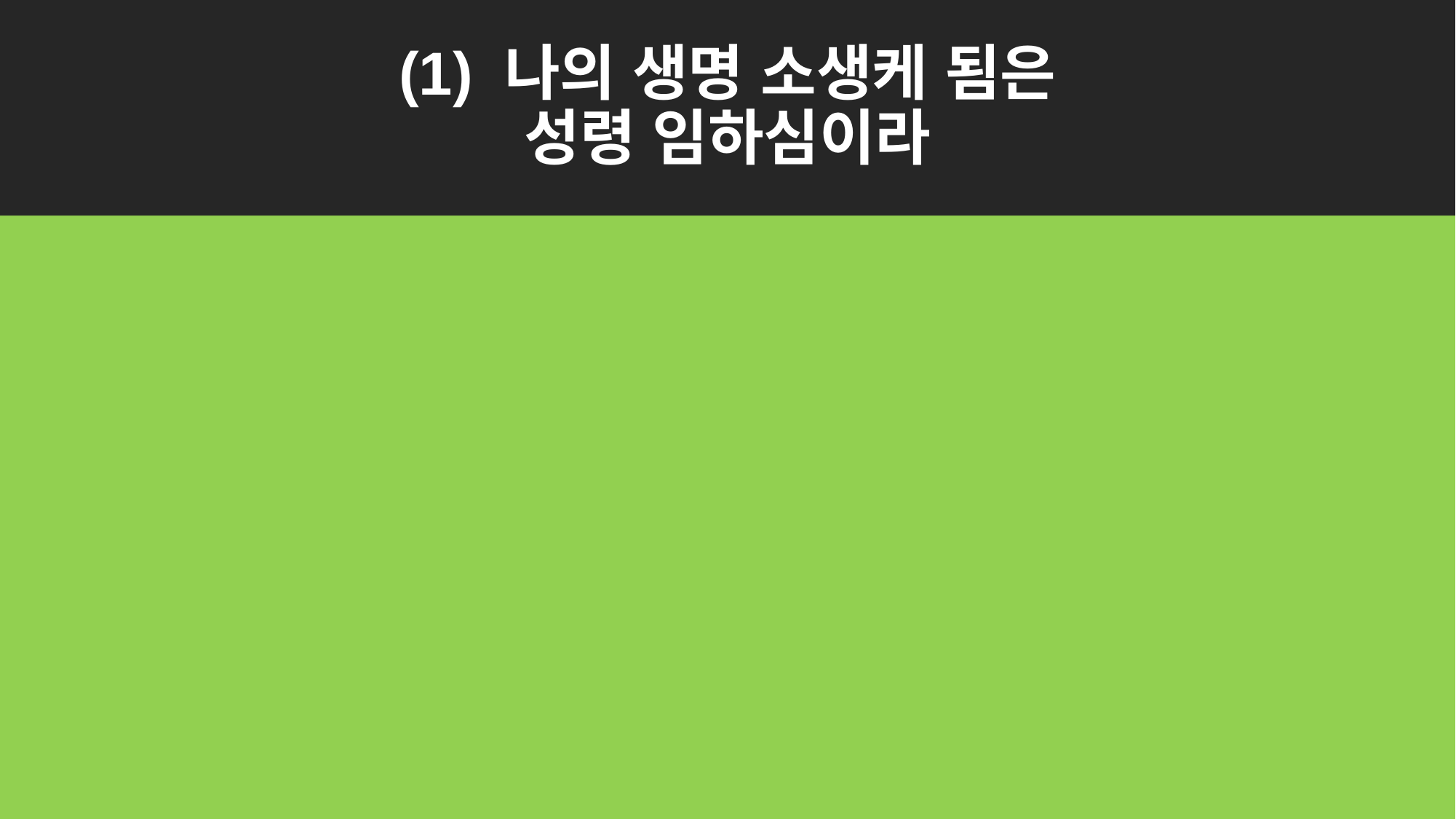

# (1) 나의 생명 소생케 됨은 성령 임하심이라